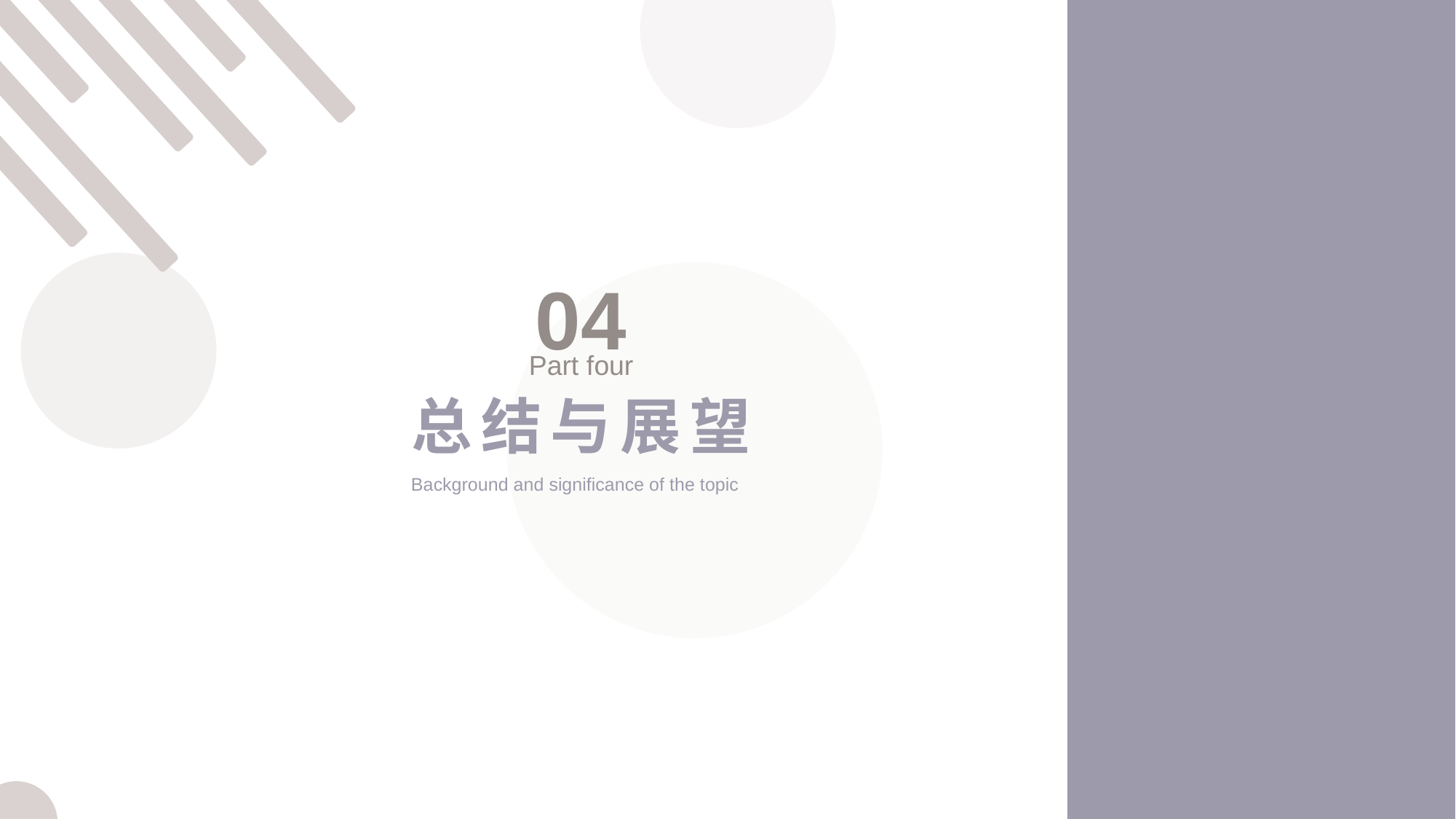

04
Part four
总结与展望
Background and significance of the topic